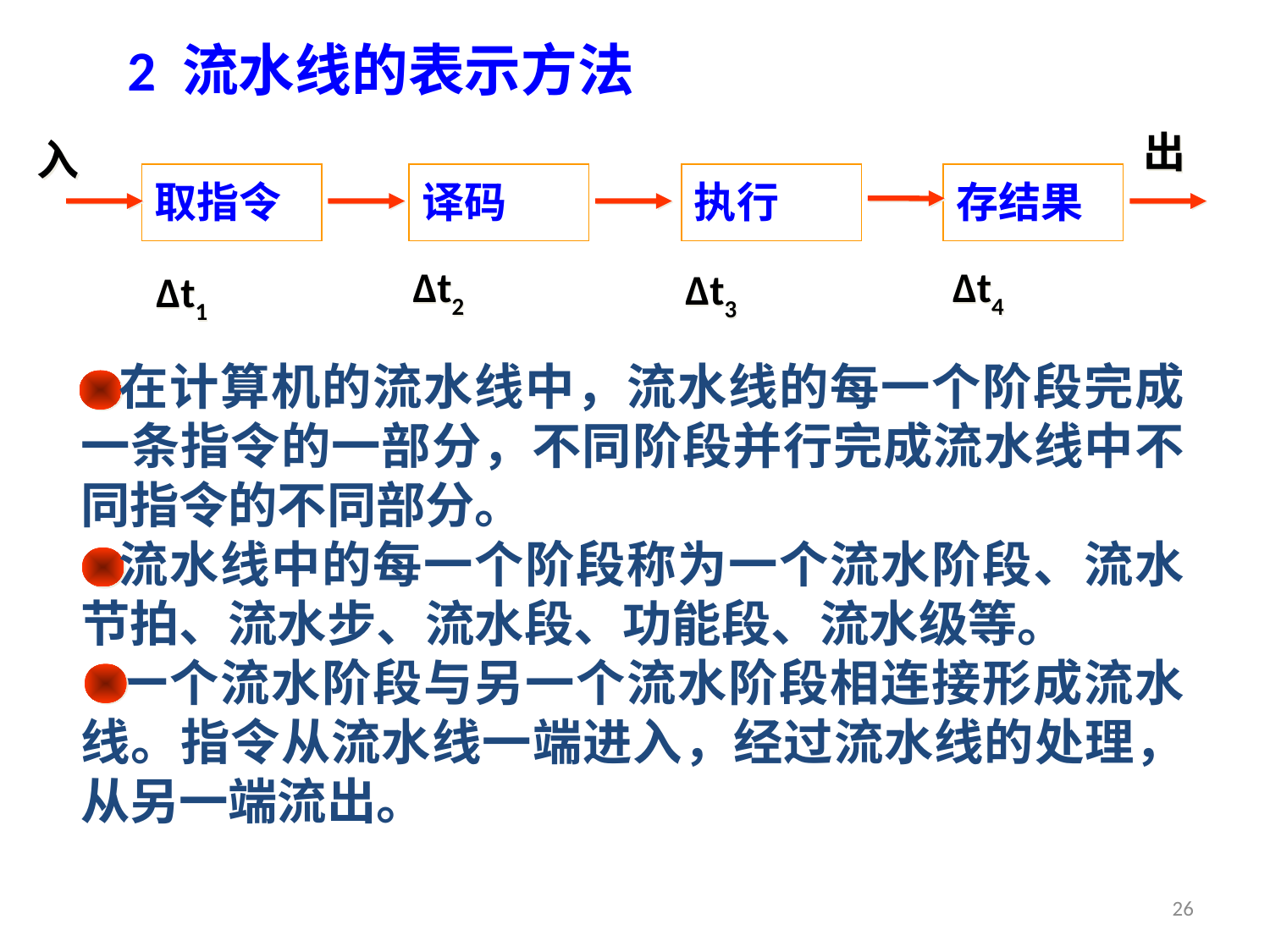

# 2 流水线的表示方法
出
入
取指令
译码
执行
存结果

∆t2
∆t4
∆t3
∆t1
  在计算机的流水线中，流水线的每一个阶段完成一条指令的一部分，不同阶段并行完成流水线中不同指令的不同部分。
  流水线中的每一个阶段称为一个流水阶段、流水节拍、流水步、流水段、功能段、流水级等。
  一个流水阶段与另一个流水阶段相连接形成流水线。指令从流水线一端进入，经过流水线的处理，从另一端流出。

26